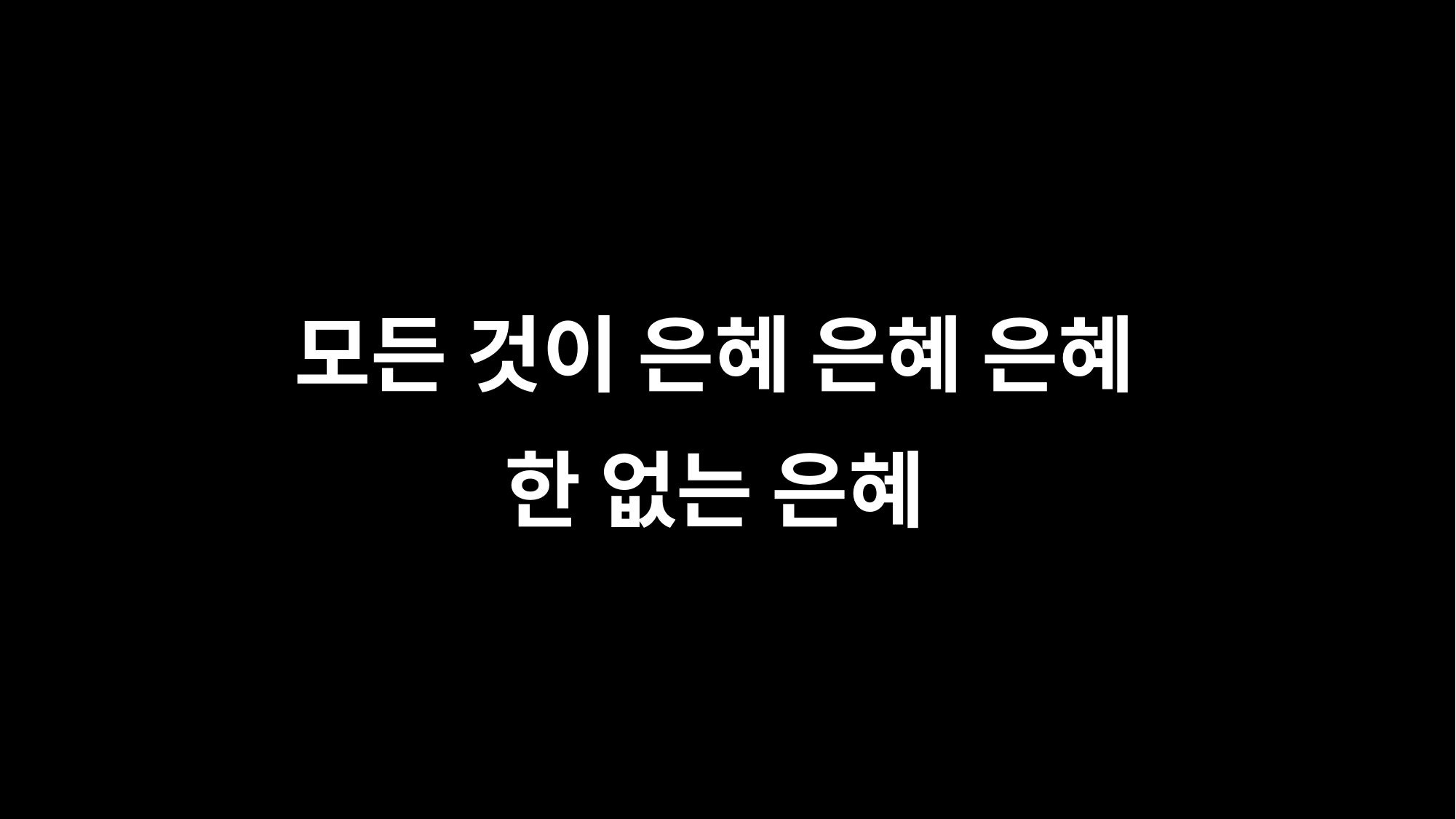

모든 것이 은혜 은혜 은혜
한 없는 은혜